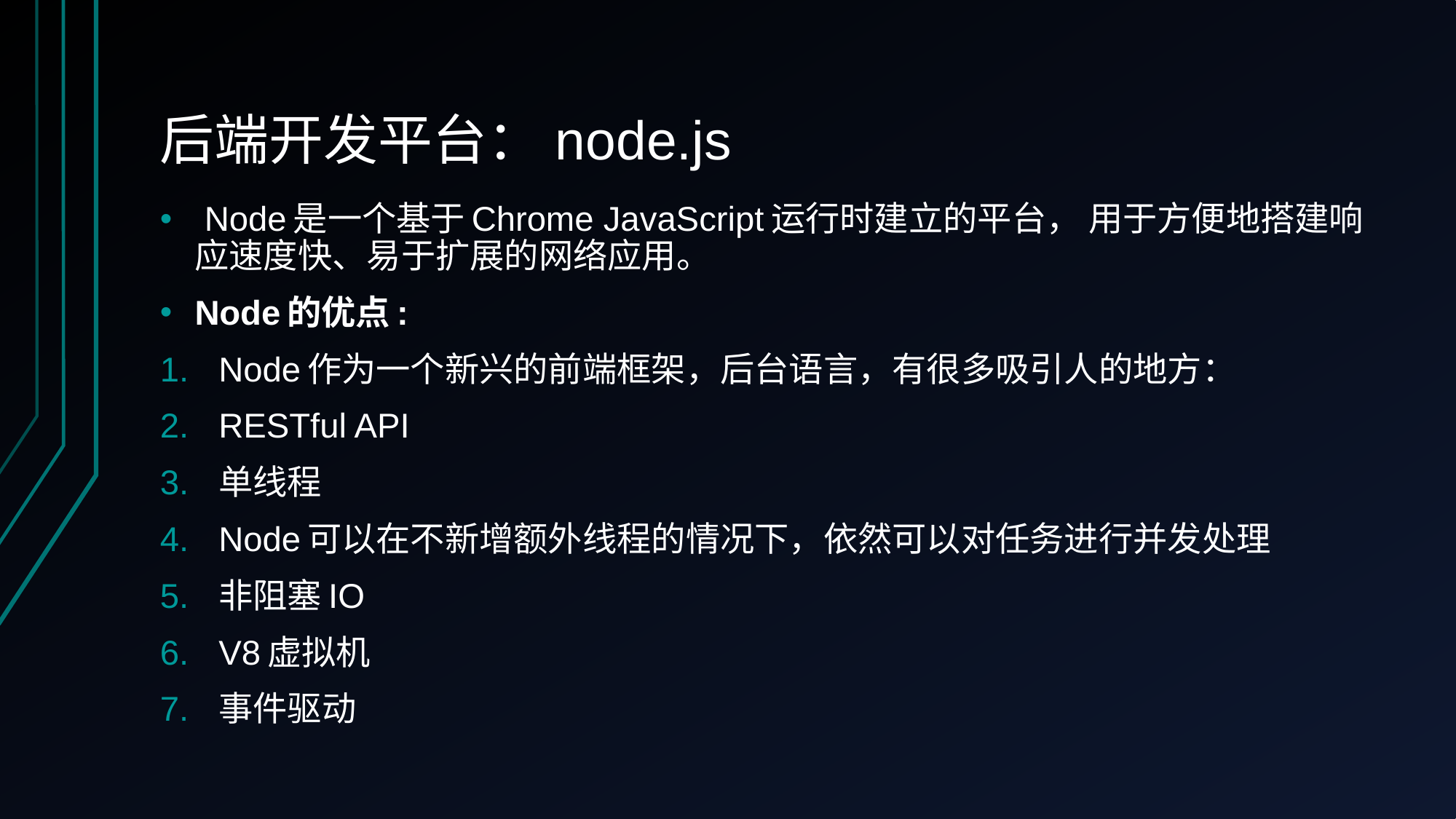

# 后端开发平台：node.js
 Node是一个基于Chrome JavaScript运行时建立的平台， 用于方便地搭建响应速度快、易于扩展的网络应用。
Node的优点:
Node作为一个新兴的前端框架，后台语言，有很多吸引人的地方：
RESTful API
单线程
Node可以在不新增额外线程的情况下，依然可以对任务进行并发处理
非阻塞IO
V8虚拟机
事件驱动